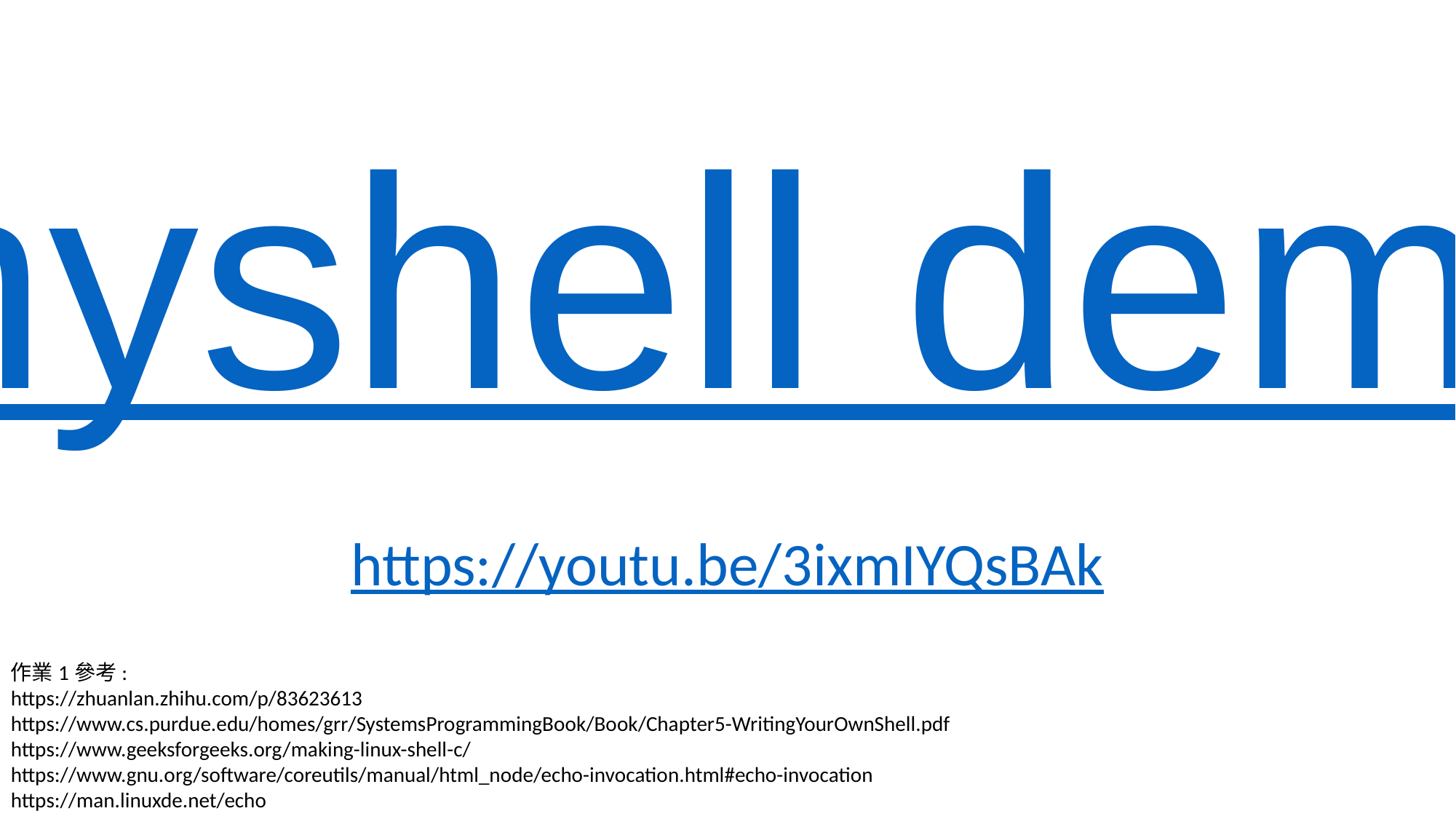

myshell demo
https://youtu.be/3ixmIYQsBAk
作業1參考:
https://zhuanlan.zhihu.com/p/83623613
https://www.cs.purdue.edu/homes/grr/SystemsProgrammingBook/Book/Chapter5-WritingYourOwnShell.pdf
https://www.geeksforgeeks.org/making-linux-shell-c/
https://www.gnu.org/software/coreutils/manual/html_node/echo-invocation.html#echo-invocation
https://man.linuxde.net/echo